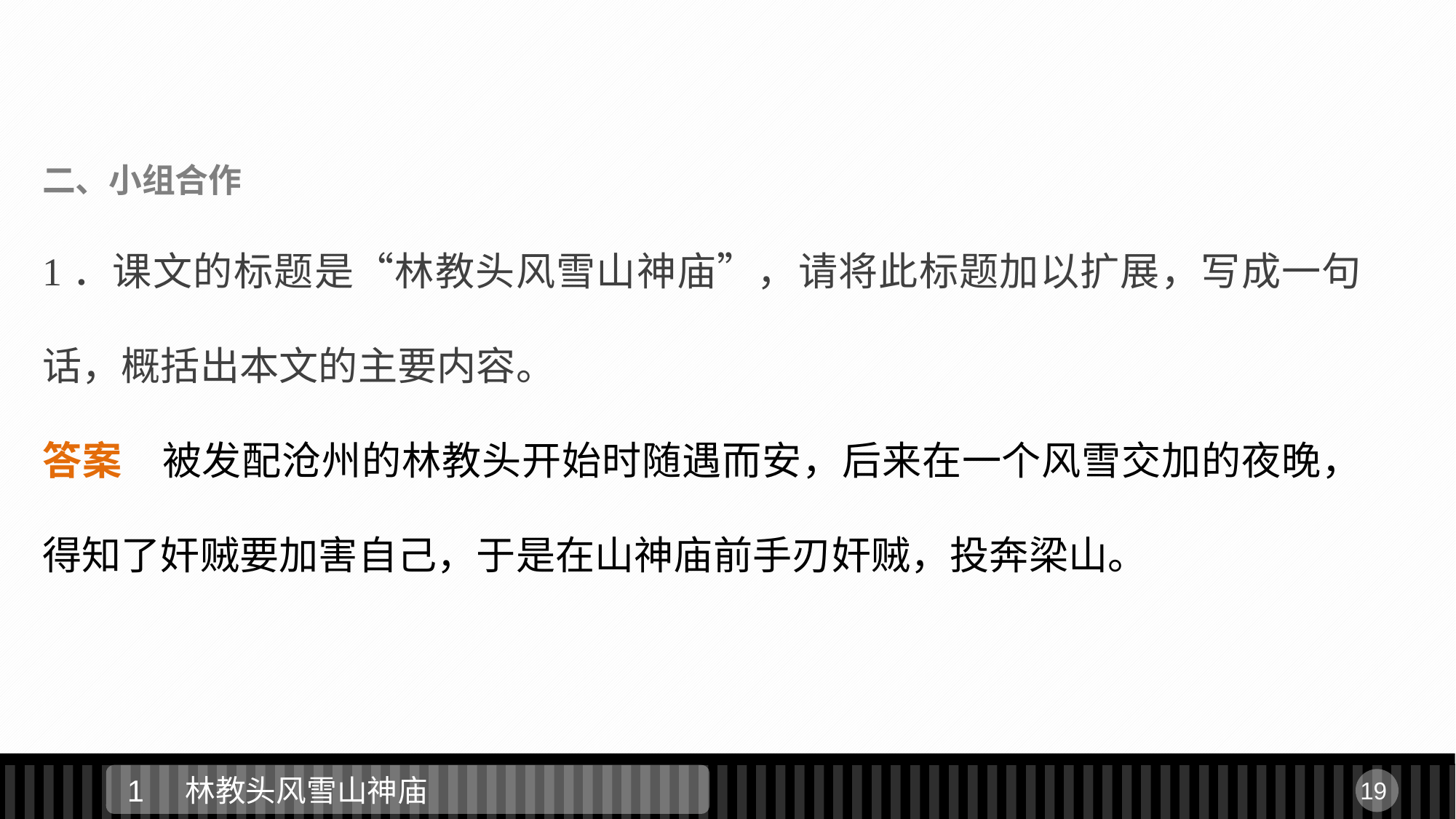

二、小组合作
1．课文的标题是“林教头风雪山神庙”，请将此标题加以扩展，写成一句话，概括出本文的主要内容。
答案　被发配沧州的林教头开始时随遇而安，后来在一个风雪交加的夜晚，得知了奸贼要加害自己，于是在山神庙前手刃奸贼，投奔梁山。